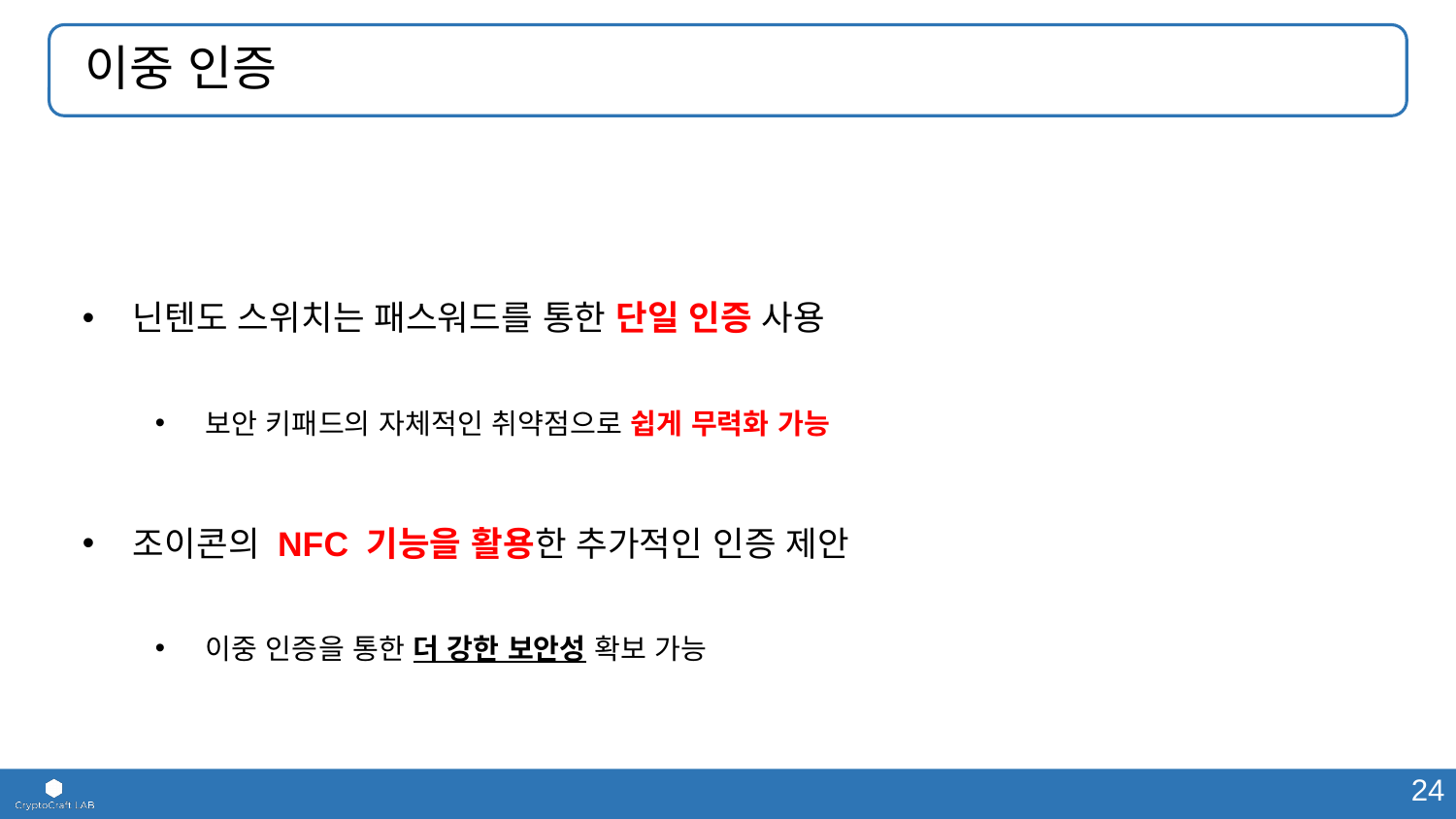

# 이중 인증
닌텐도 스위치는 패스워드를 통한 단일 인증 사용
보안 키패드의 자체적인 취약점으로 쉽게 무력화 가능
조이콘의 NFC 기능을 활용한 추가적인 인증 제안
이중 인증을 통한 더 강한 보안성 확보 가능